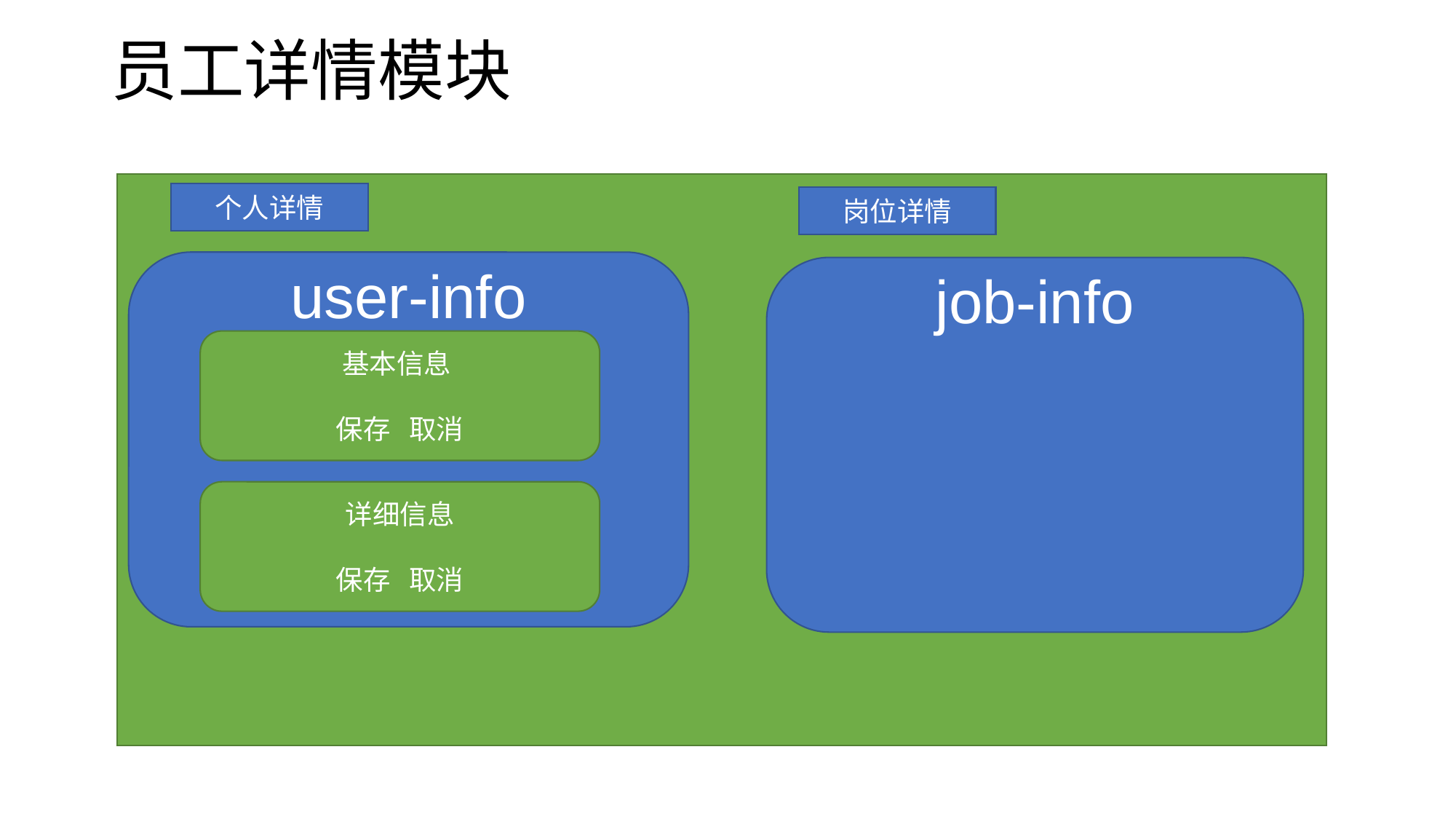

# 员工详情模块

个人详情
岗位详情
user-info

job-info

基本信息

保存   取消

详细信息

保存   取消